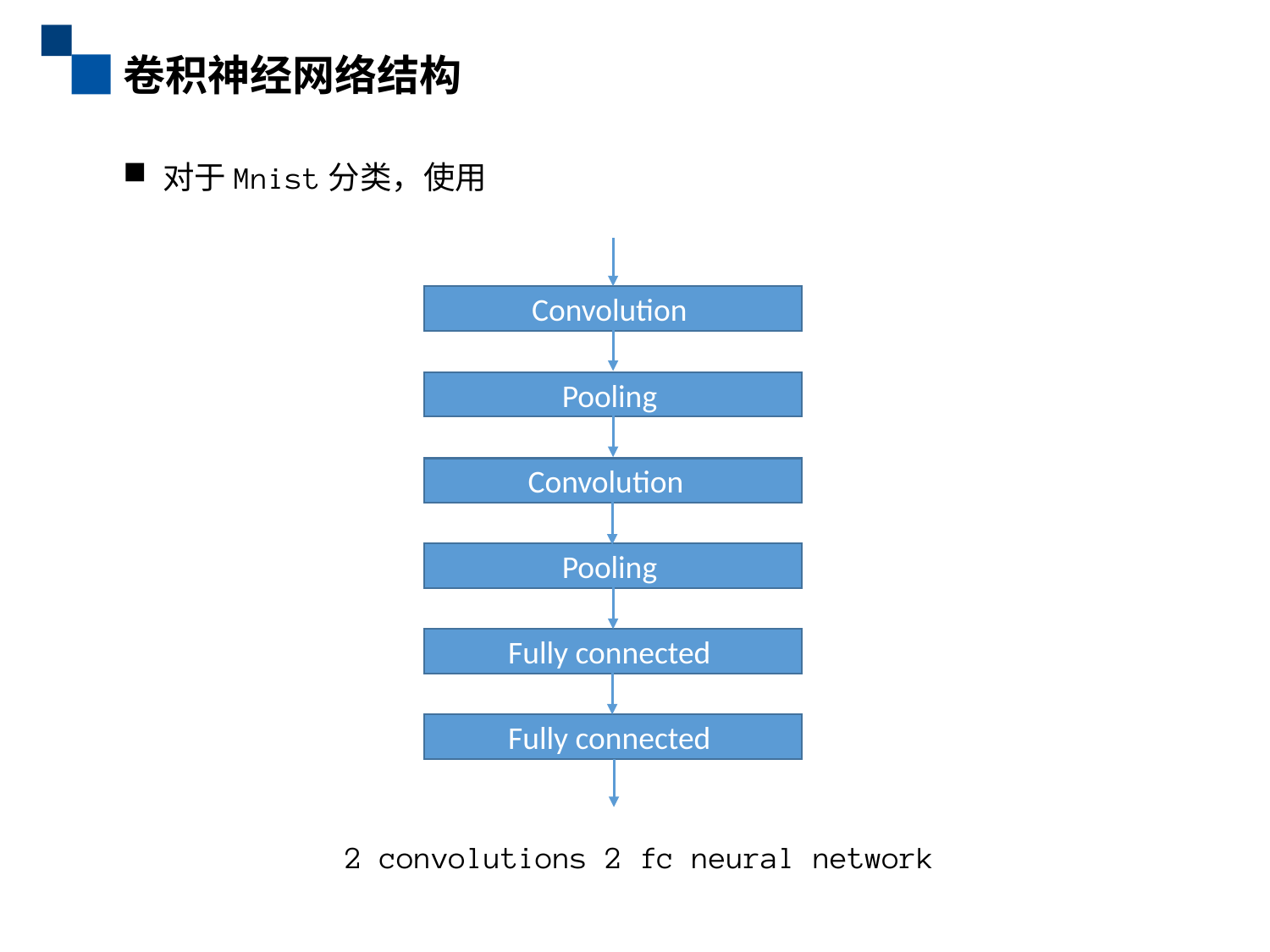

卷积神经网络结构

对于Mnist分类，使用
Convolution
Pooling
Convolution
Pooling
Fully connected
Fully connected
2 convolutions 2 fc neural network

4